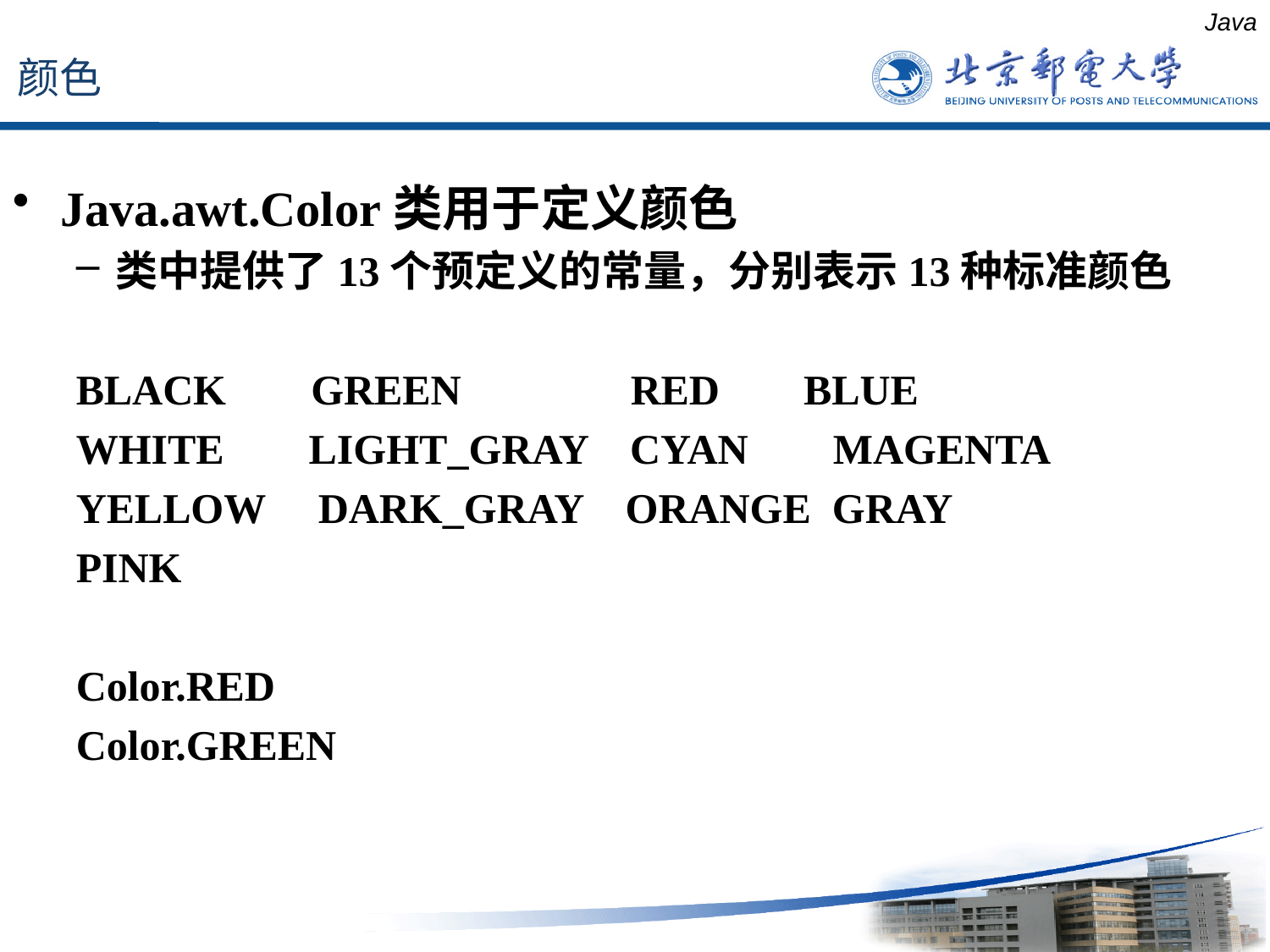

颜色
Java
Java.awt.Color类用于定义颜色
类中提供了13个预定义的常量，分别表示13种标准颜色

BLACK        GREEN                RED	     BLUE
WHITE        LIGHT_GRAY    CYAN        MAGENTA
YELLOW     DARK_GRAY    ORANGE  GRAY
PINK

Color.RED
Color.GREEN